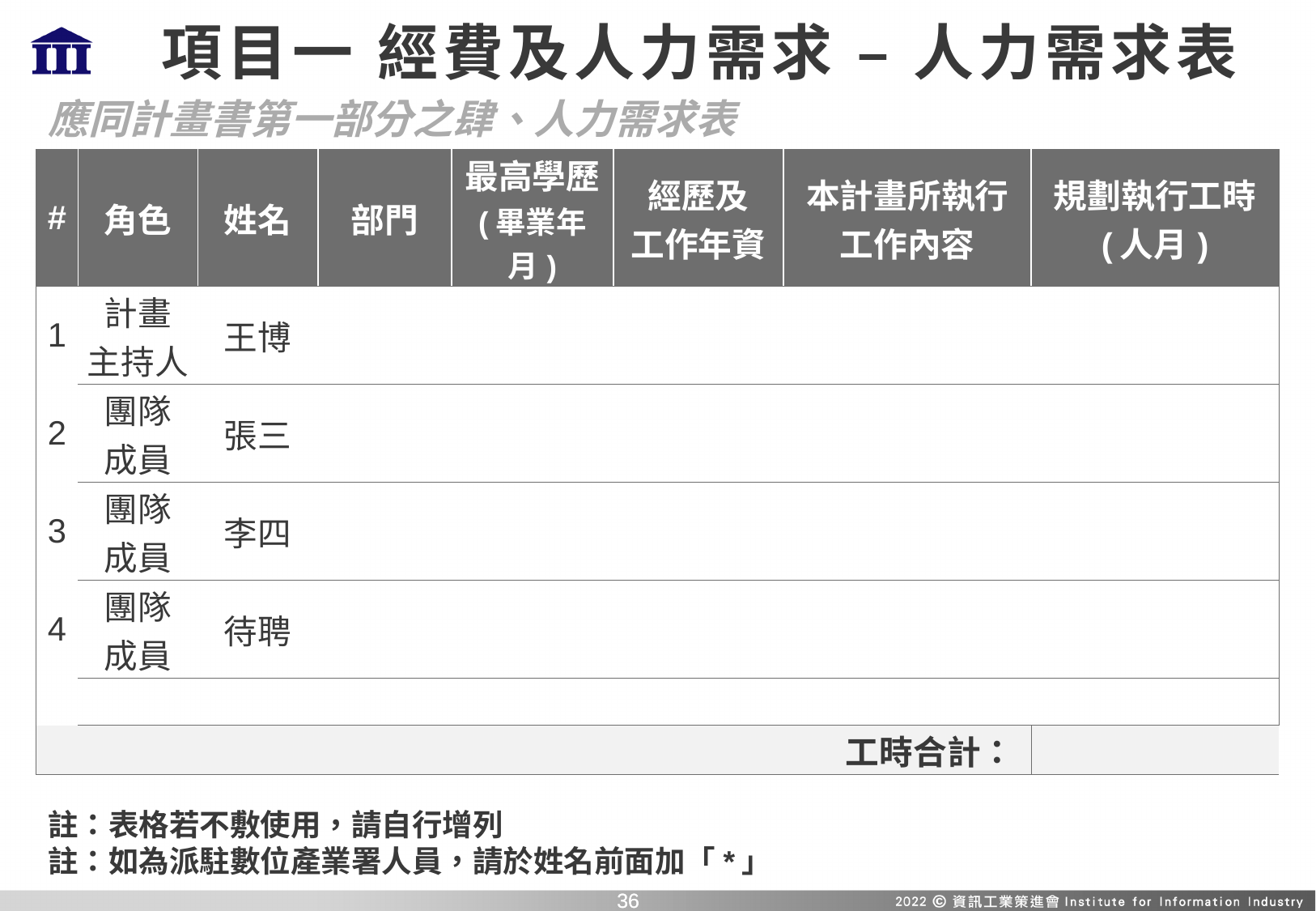

# 項目一 經費及人力需求 – 人力需求表
應同計畫書第一部分之肆、人力需求表
| # | 角色 | 姓名 | 部門 | 最高學歷 (畢業年月) | 經歷及 工作年資 | 本計畫所執行工作內容 | 規劃執行工時 (人月) |
| --- | --- | --- | --- | --- | --- | --- | --- |
| 1 | 計畫 主持人 | 王博 |  |  |  |  |  |
| 2 | 團隊 成員 | 張三 |  |  |  |  |  |
| 3 | 團隊 成員 | 李四 |  |  |  |  |  |
| 4 | 團隊 成員 | 待聘 |  |  |  |  |  |
|  |  |  |  |  |  |  |  |
|  |  |  |  |  |  | 工時合計： |  |
註：表格若不敷使用，請自行增列
註：如為派駐數位產業署人員，請於姓名前面加「*」